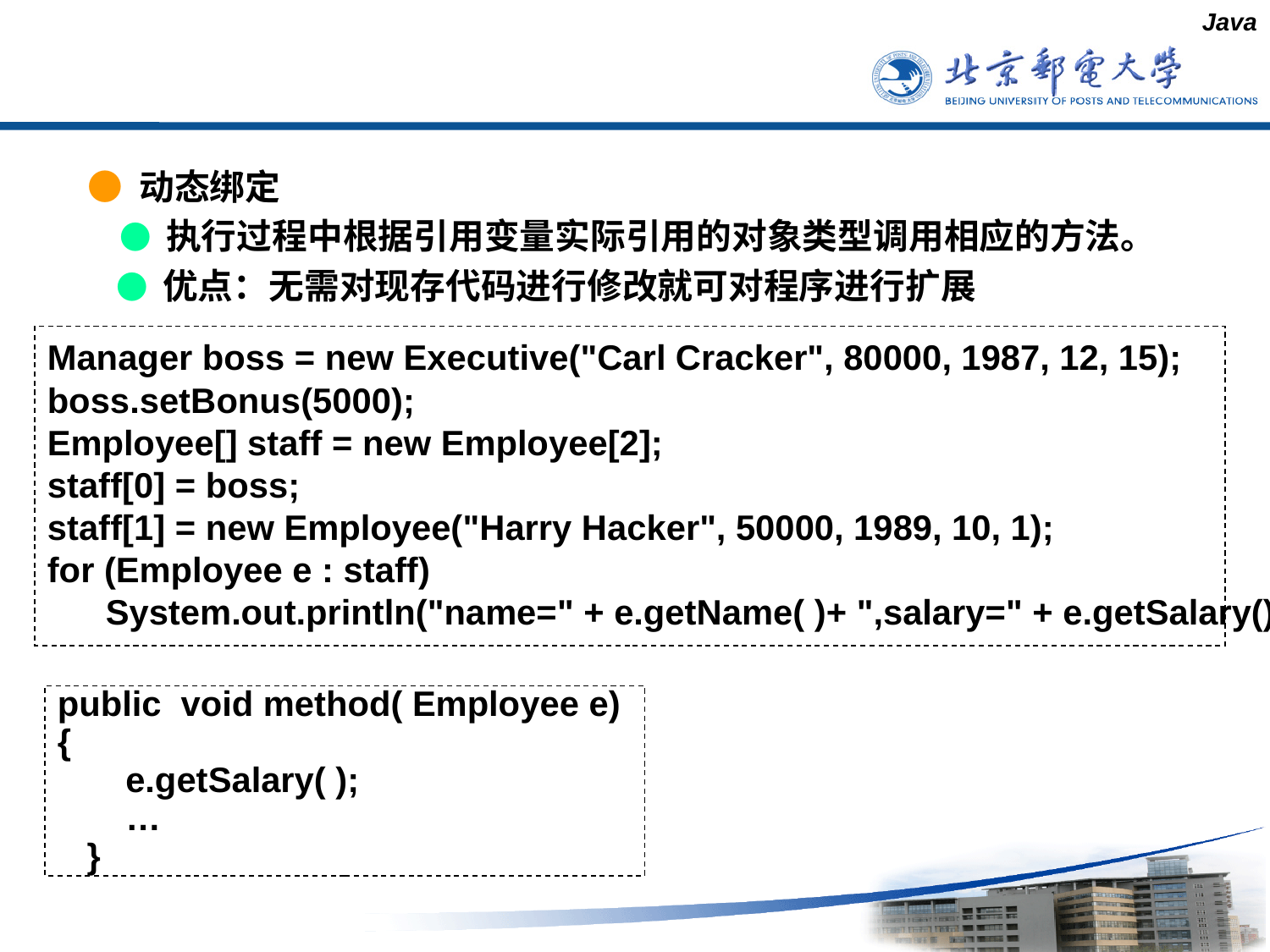

Java
多态和动态绑定
● 动态绑定
    ● 执行过程中根据引用变量实际引用的对象类型调用相应的方法。
    ● 优点：无需对现存代码进行修改就可对程序进行扩展
Manager boss = new Executive("Carl Cracker", 80000, 1987, 12, 15);
boss.setBonus(5000);
Employee[] staff = new Employee[2];
staff[0] = boss;
staff[1] = new Employee("Harry Hacker", 50000, 1989, 10, 1);
for (Employee e : staff)
      System.out.println("name=" + e.getName( )+ ",salary=" + e.getSalary());
public  void method( Employee e)
{
       e.getSalary( );
       …
   }